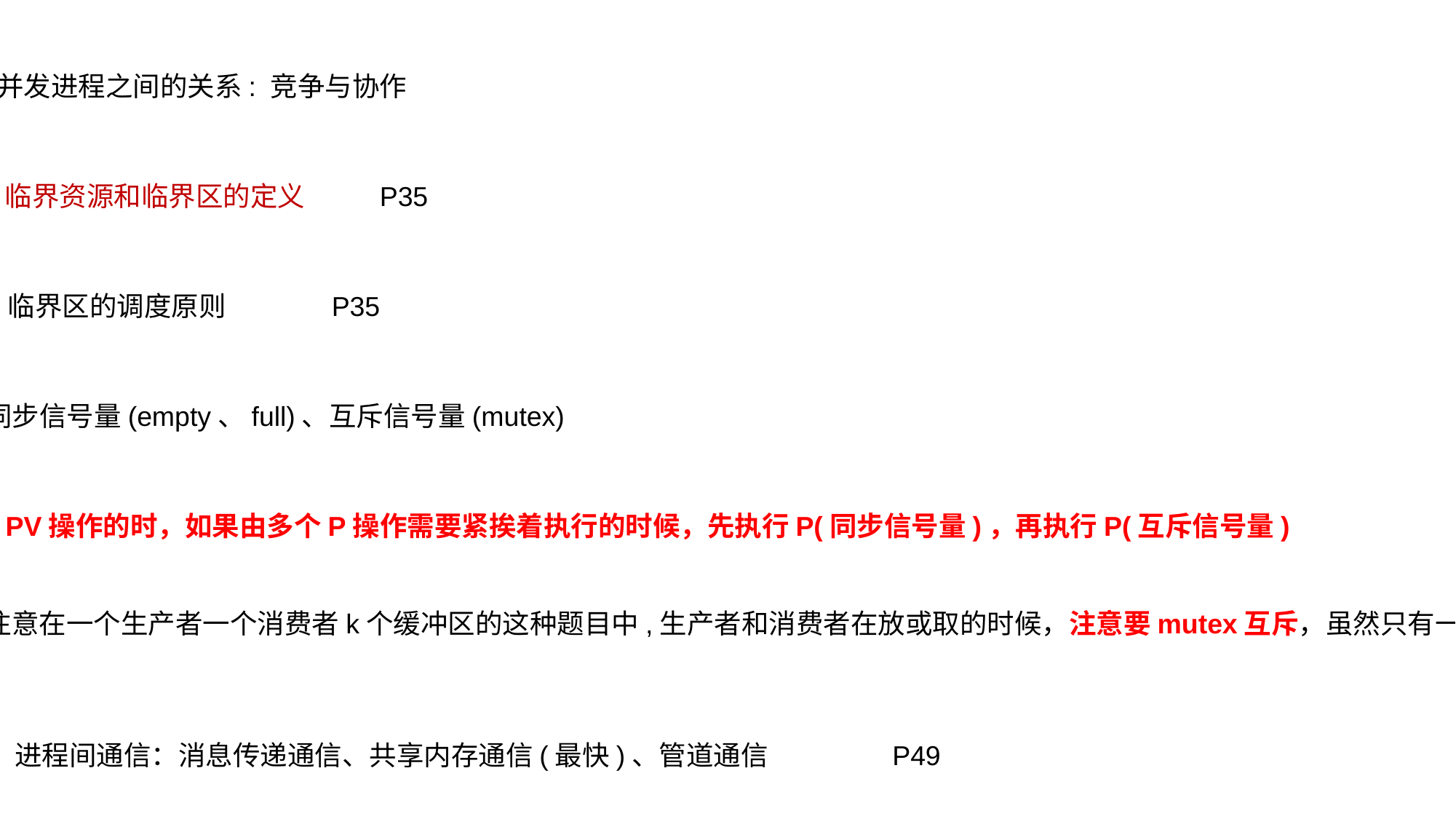

并发进程之间的关系: 竞争与协作
临界资源和临界区的定义           P35
临界区的调度原则                P35
同步信号量(empty、full)、互斥信号量(mutex)
写PV操作的时，如果由多个P操作需要紧挨着执行的时候，先执行P(同步信号量)，再执行P(互斥信号量)
注意在一个生产者一个消费者k个缓冲区的这种题目中,生产者和消费者在放或取的时候，注意要mutex互斥，虽然只有一个。
进程间通信：消息传递通信、共享内存通信(最快)、管道通信                   P49